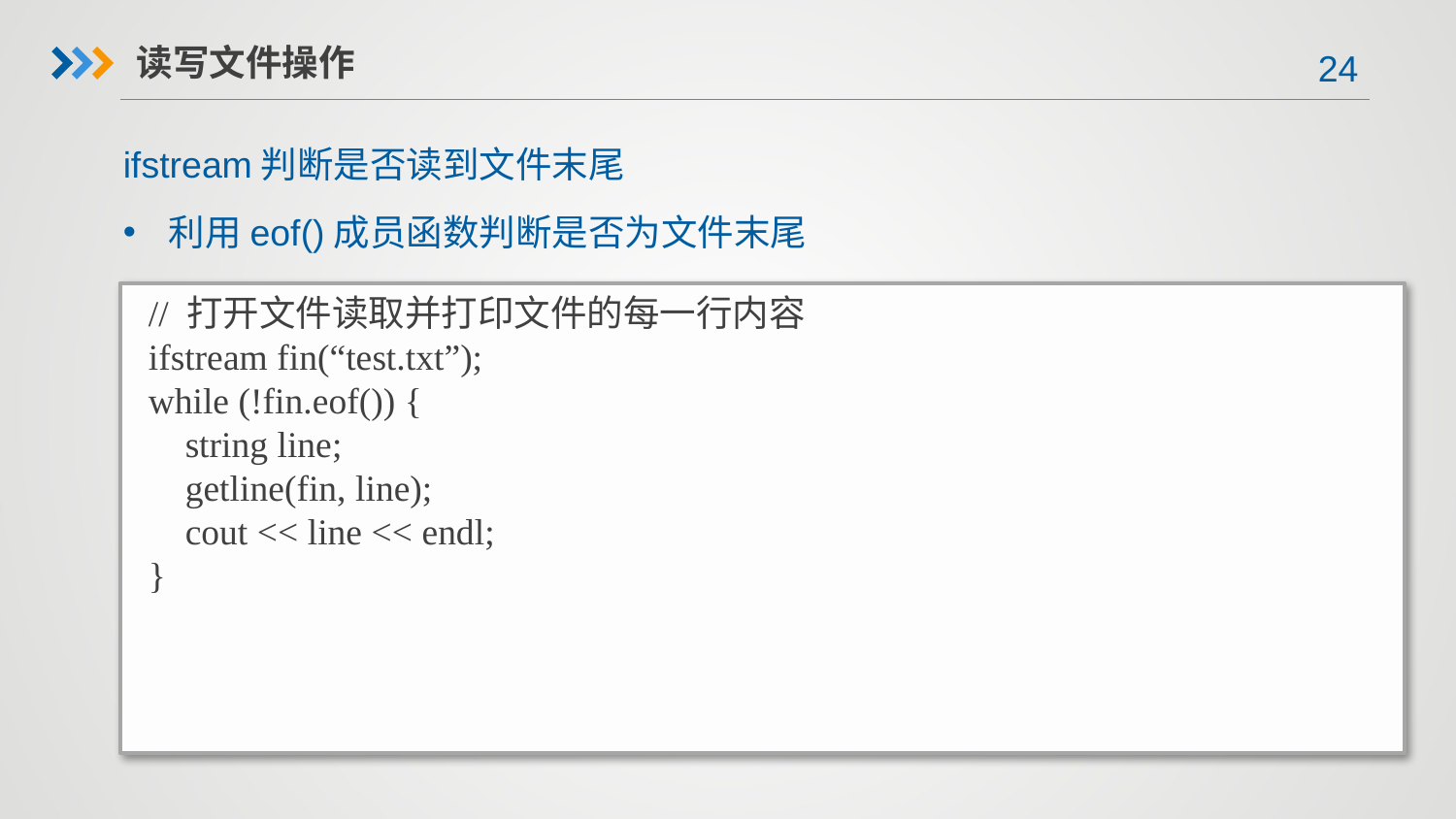

读写文件操作
ifstream判断是否读到文件末尾
利用eof()成员函数判断是否为文件末尾

// 打开文件读取并打印文件的每一行内容
ifstream fin(“test.txt”);
while (!fin.eof()) {
    string line;
    getline(fin, line);
    cout << line << endl;
}